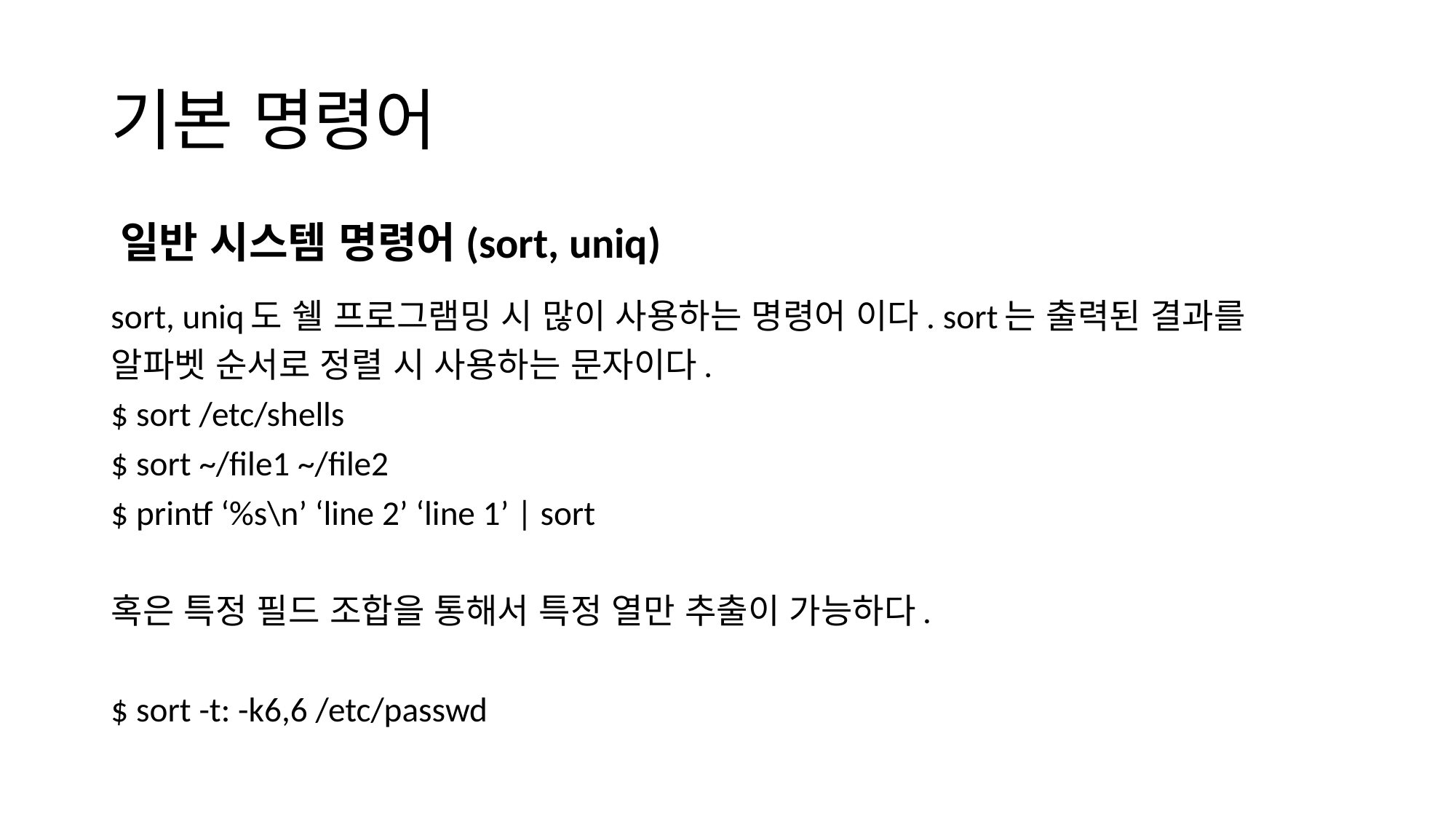

# 기본 명령어
일반 시스템 명령어(sort, uniq)
sort, uniq도 쉘 프로그램밍 시 많이 사용하는 명령어 이다. sort는 출력된 결과를 알파벳 순서로 정렬 시 사용하는 문자이다.
$ sort /etc/shells
$ sort ~/file1 ~/file2
$ printf ‘%s\n’ ‘line 2’ ‘line 1’ | sort

혹은 특정 필드 조합을 통해서 특정 열만 추출이 가능하다.

$ sort -t: -k6,6 /etc/passwd